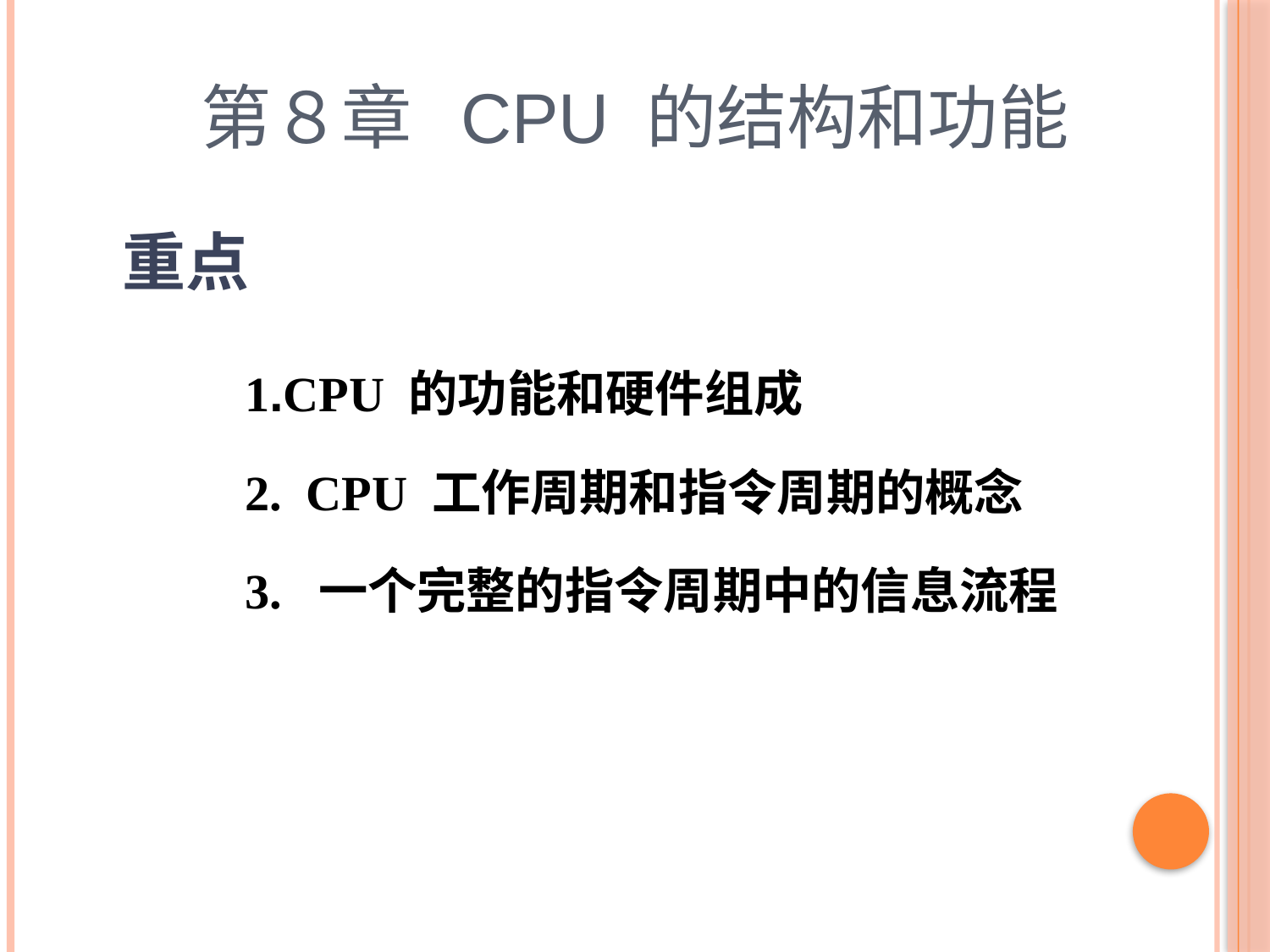

第８章  CPU 的结构和功能
重点
1.CPU 的功能和硬件组成
2.  CPU 工作周期和指令周期的概念
3.  一个完整的指令周期中的信息流程